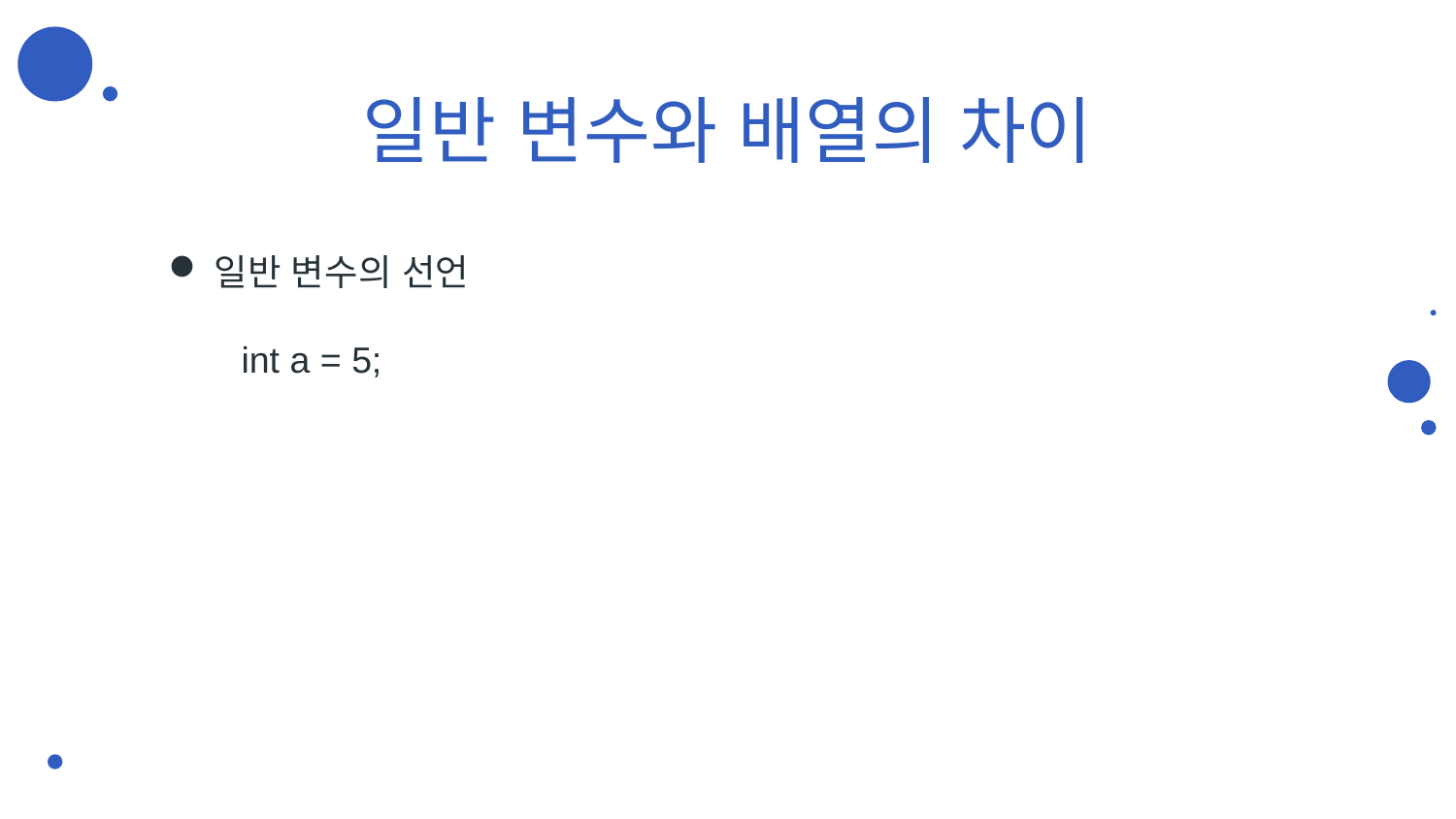

# 일반 변수와 배열의 차이
일반 변수의 선언

int a = 5;